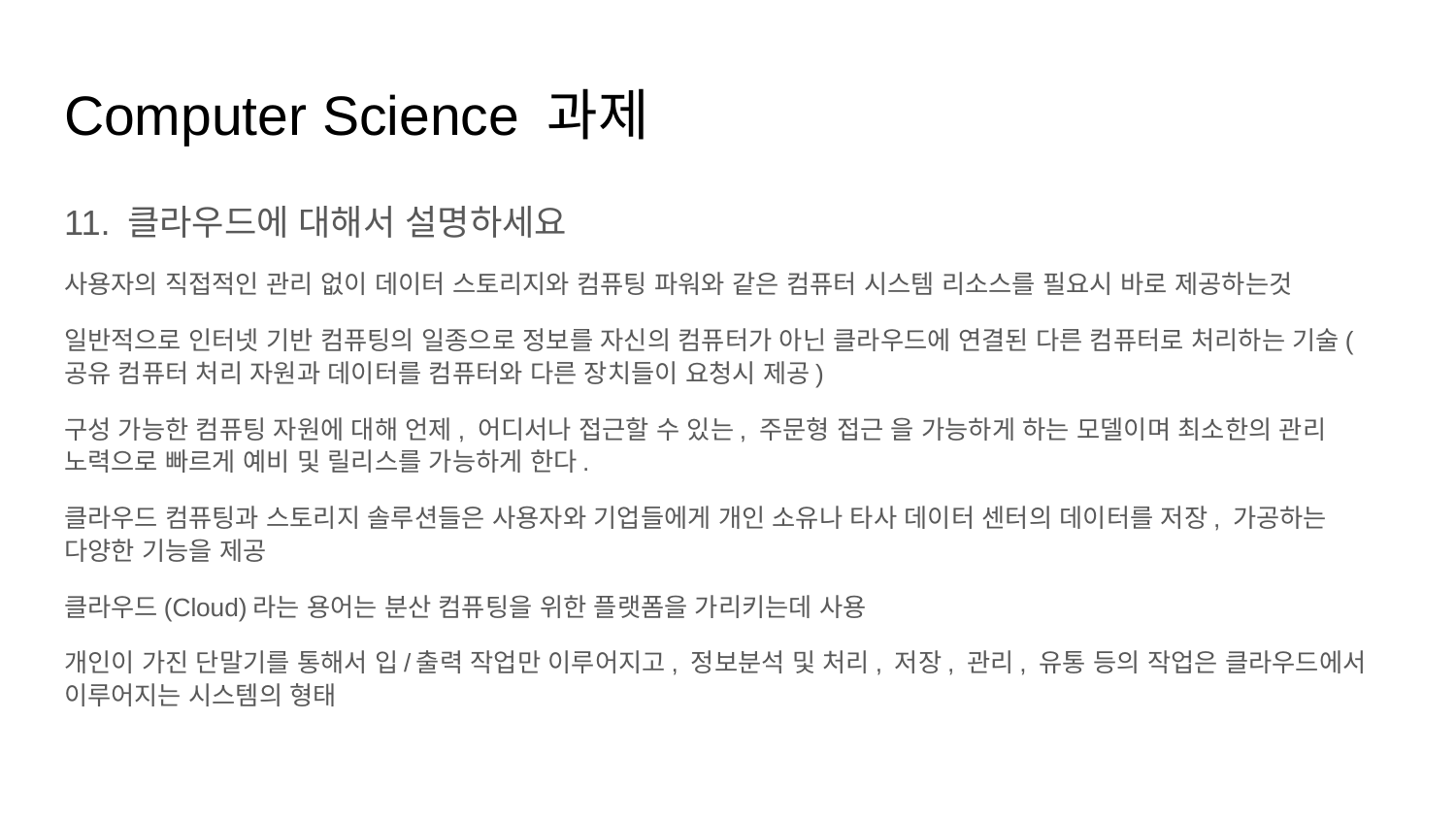

# Computer Science 과제

11. 클라우드에 대해서 설명하세요
사용자의 직접적인 관리 없이 데이터 스토리지와 컴퓨팅 파워와 같은 컴퓨터 시스템 리소스를 필요시 바로 제공하는것
일반적으로 인터넷 기반 컴퓨팅의 일종으로 정보를 자신의 컴퓨터가 아닌 클라우드에 연결된 다른 컴퓨터로 처리하는 기술( 공유 컴퓨터 처리 자원과 데이터를 컴퓨터와 다른 장치들이 요청시 제공)
구성 가능한 컴퓨팅 자원에 대해 언제, 어디서나 접근할 수 있는, 주문형 접근 을 가능하게 하는 모델이며 최소한의 관리 노력으로 빠르게 예비 및 릴리스를 가능하게 한다.
클라우드 컴퓨팅과 스토리지 솔루션들은 사용자와 기업들에게 개인 소유나 타사 데이터 센터의 데이터를 저장, 가공하는 다양한 기능을 제공
클라우드(Cloud)라는 용어는 분산 컴퓨팅을 위한 플랫폼을 가리키는데 사용
개인이 가진 단말기를 통해서 입/출력 작업만 이루어지고, 정보분석 및 처리, 저장, 관리, 유통 등의 작업은 클라우드에서 이루어지는 시스템의 형태